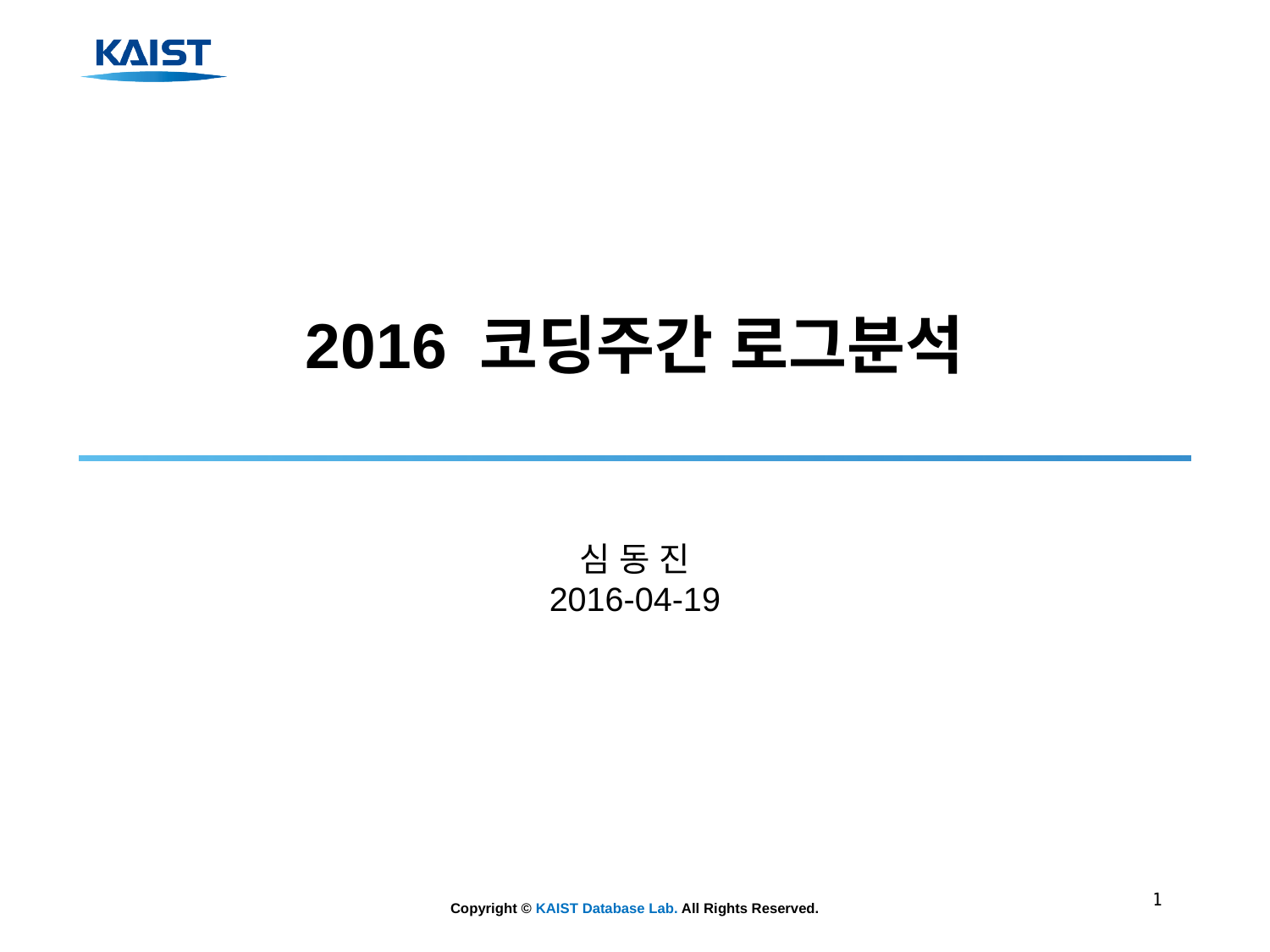

# 2016 코딩주간 로그분석
심 동 진
2016-04-19
1